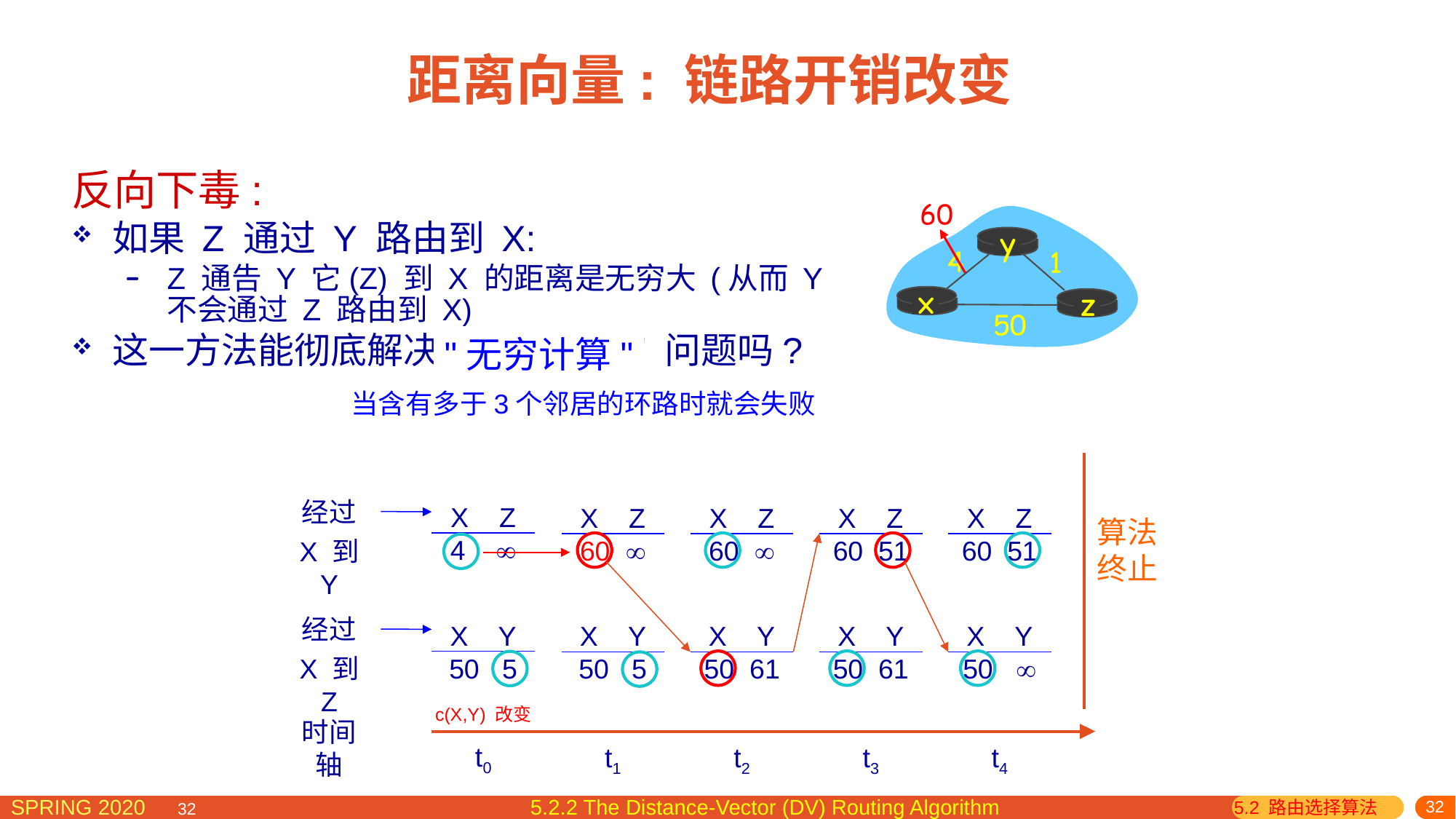

# 距离向量: 链路开销改变
反向下毒:
如果 Z 通过 Y 路由到 X:
Z 通告 Y 它(Z) 到 X 的距离是无穷大 (从而 Y 不会通过 Z 路由到 X)
这一方法能彻底解决 "无穷计数" 问题吗?
60

y

4
1

x

z

50

"无穷计算"
 当含有多于3个邻居的环路时就会失败
经过
X    Z
4    ∞
X    Z
60  ∞
X    Z
60  ∞
X    Z
60  51
X    Z
60  51
算法
终止
X 到 Y

经过
X    Y
50   5
X    Y
50   5
X    Y
50  61
X    Y
50  61
X    Y
50   ∞
X 到 Z

c(X,Y) 改变
时间
轴
t0
t1
t2
t3
t4
5.2.2 The Distance-Vector (DV) Routing Algorithm
5.2 路由选择算法